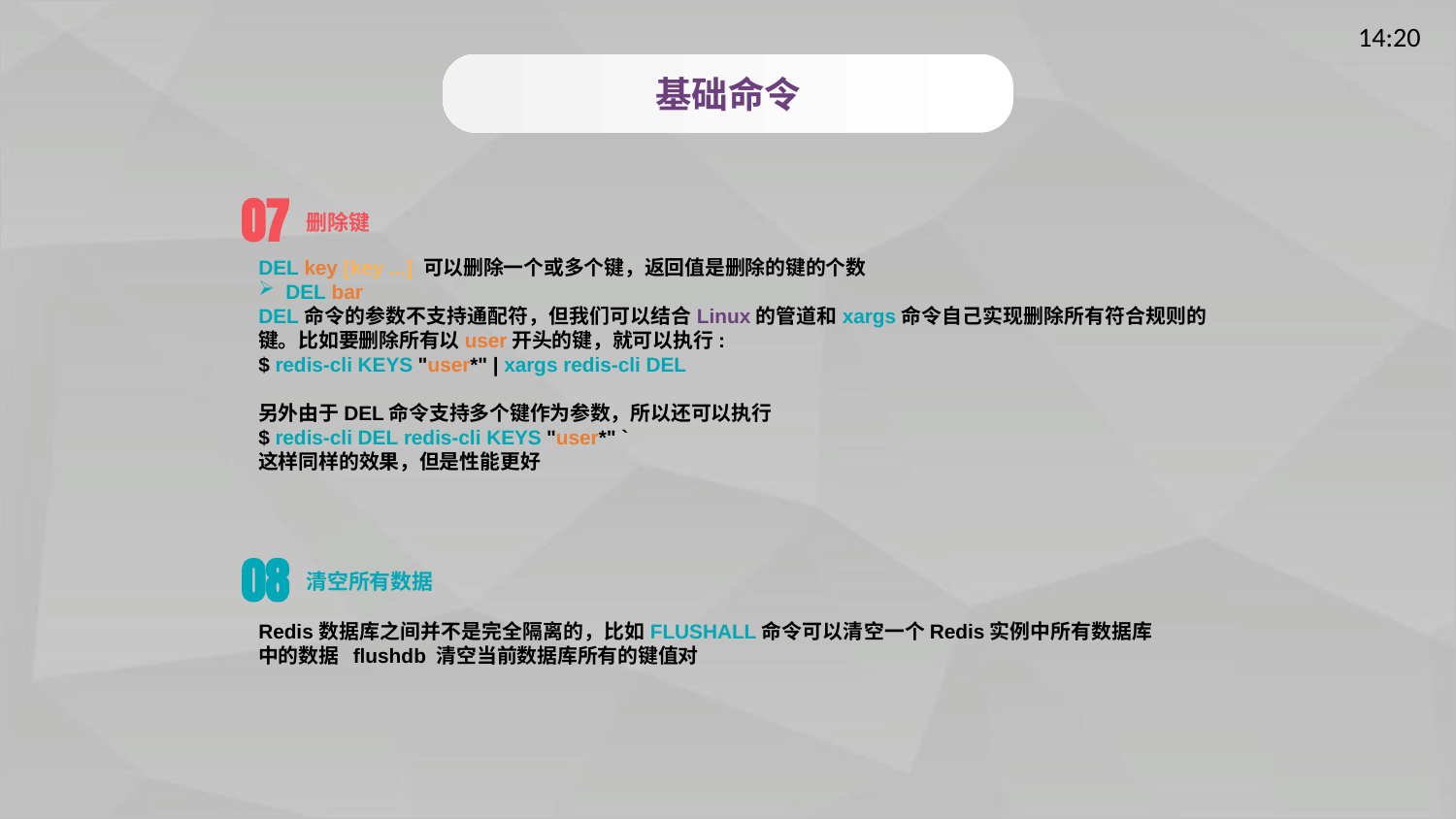

基础命令
07
删除键
DEL key [key ...] 可以删除一个或多个键，返回值是删除的键的个数
DEL bar
DEL命令的参数不支持通配符，但我们可以结合Linux的管道和xargs命令自己实现删除所有符合规则的键。比如要删除所有以user开头的键，就可以执行:
$ redis-cli KEYS "user*" | xargs redis-cli DEL

另外由于DEL命令支持多个键作为参数，所以还可以执行
$ redis-cli DEL redis-cli KEYS "user*" `
这样同样的效果，但是性能更好
08
清空所有数据
Redis数据库之间并不是完全隔离的，比如FLUSHALL命令可以清空一个Redis实例中所有数据库中的数据  flushdb 清空当前数据库所有的键值对